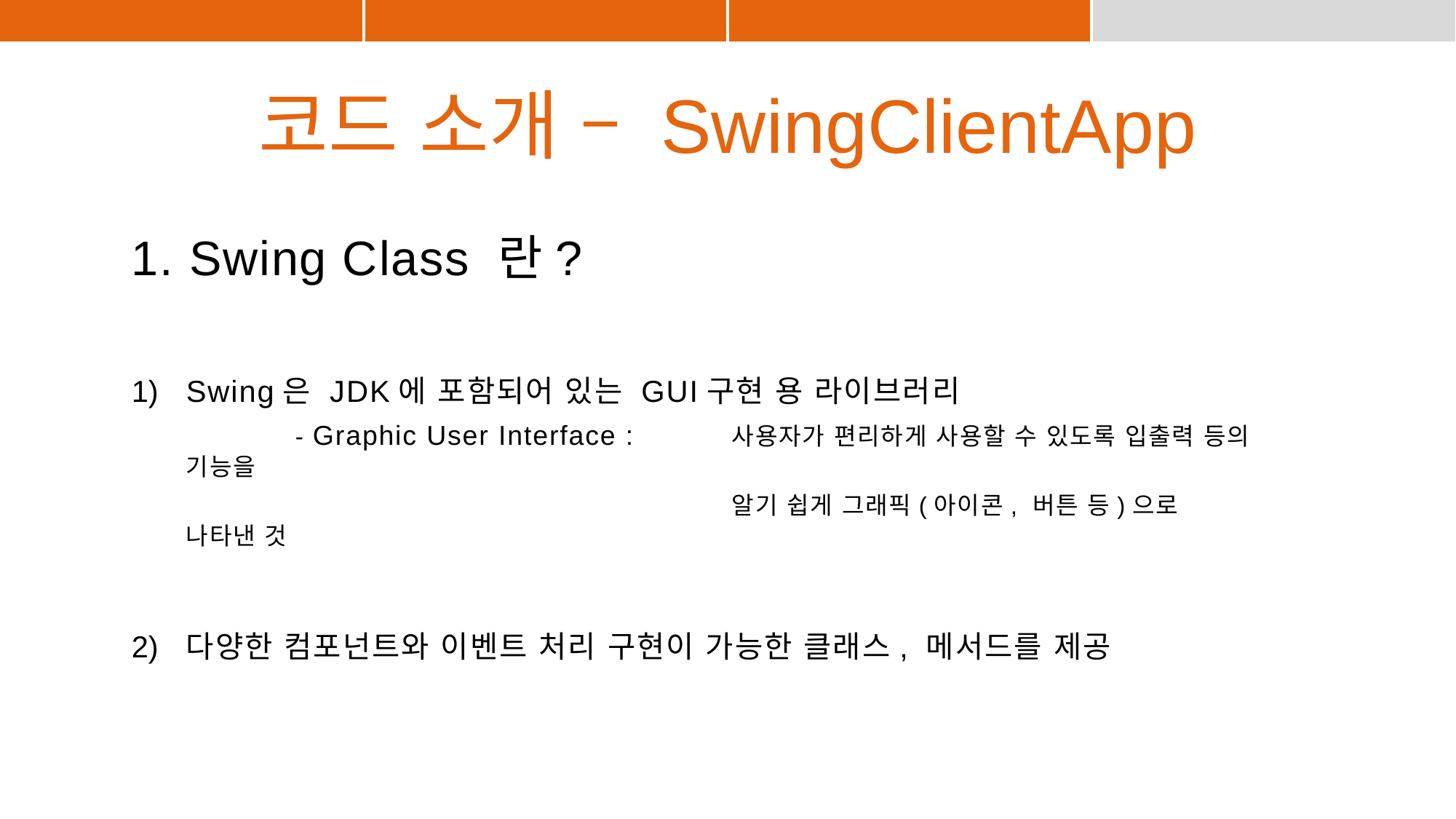

|  |  |  |  |
| --- | --- | --- | --- |
코드 소개 – SwingClientApp
1. Swing Class 란?
Swing은 JDK에 포함되어 있는 GUI구현 용 라이브러리
	- Graphic User Interface :	사용자가 편리하게 사용할 수 있도록 입출력 등의 기능을
					알기 쉽게 그래픽(아이콘, 버튼 등)으로	나타낸 것

다양한 컴포넌트와 이벤트 처리 구현이 가능한 클래스, 메서드를 제공